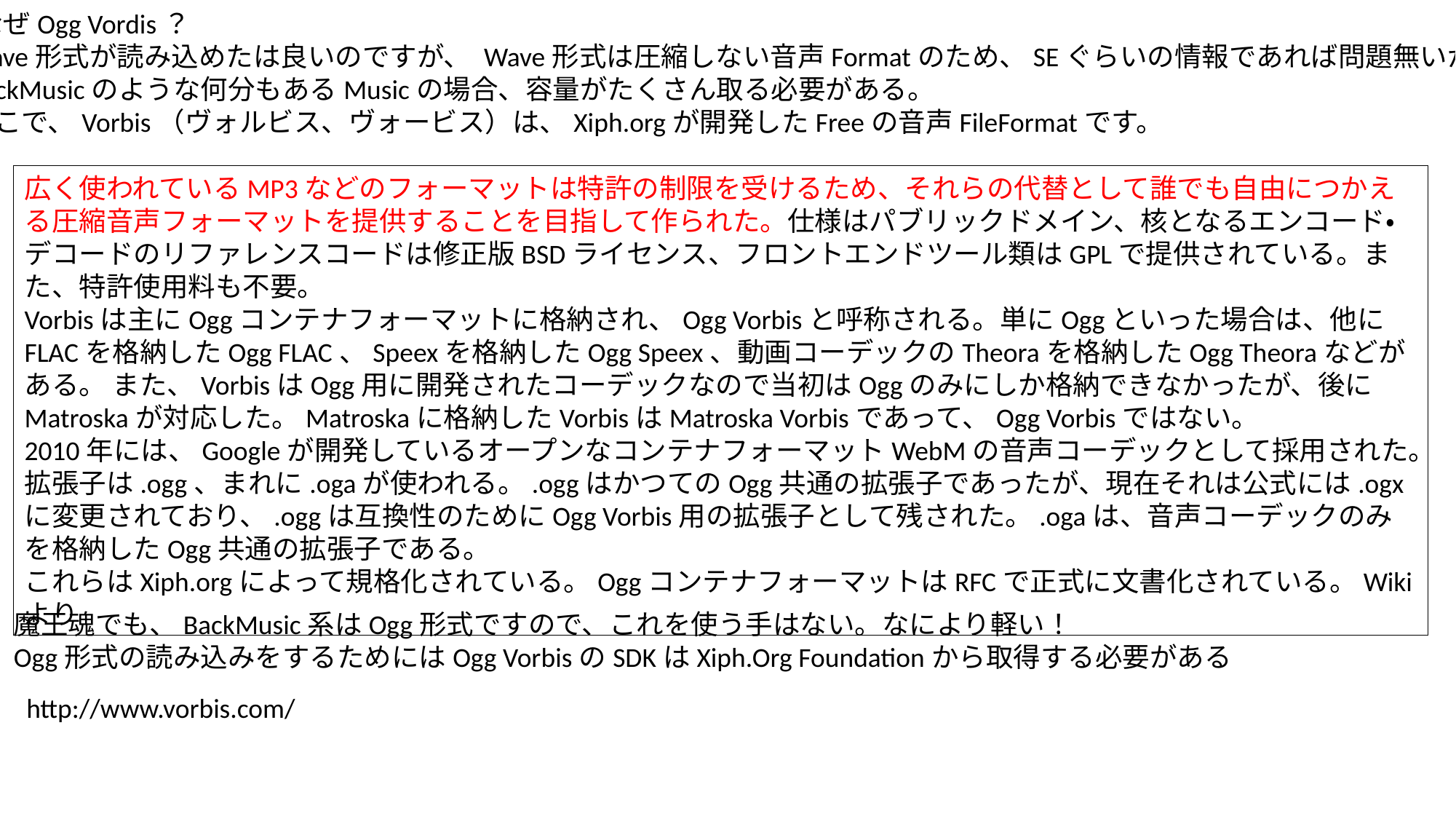

・なぜOgg Vordis？
Wave形式が読み込めたは良いのですが、 Wave形式は圧縮しない音声Formatのため、SEぐらいの情報であれば問題無いが
BackMusicのような何分もあるMusicの場合、容量がたくさん取る必要がある。
そこで、Vorbis（ヴォルビス、ヴォービス）は、Xiph.orgが開発したFreeの音声FileFormatです。
広く使われているMP3などのフォーマットは特許の制限を受けるため、それらの代替として誰でも自由につかえる圧縮音声フォーマットを提供することを目指して作られた。仕様はパブリックドメイン、核となるエンコード・デコードのリファレンスコードは修正版BSDライセンス、フロントエンドツール類はGPLで提供されている。また、特許使用料も不要。
Vorbisは主にOggコンテナフォーマットに格納され、Ogg Vorbisと呼称される。単にOggといった場合は、他にFLACを格納したOgg FLAC、Speexを格納したOgg Speex、動画コーデックのTheoraを格納したOgg Theoraなどがある。 また、VorbisはOgg用に開発されたコーデックなので当初はOggのみにしか格納できなかったが、後にMatroskaが対応した。Matroskaに格納したVorbisはMatroska Vorbisであって、Ogg Vorbisではない。
2010年には、Googleが開発しているオープンなコンテナフォーマットWebMの音声コーデックとして採用された。
拡張子は.ogg、まれに.ogaが使われる。.oggはかつてのOgg共通の拡張子であったが、現在それは公式には.ogxに変更されており、.oggは互換性のためにOgg Vorbis用の拡張子として残された。.ogaは、音声コーデックのみを格納したOgg共通の拡張子である。
これらはXiph.orgによって規格化されている。OggコンテナフォーマットはRFCで正式に文書化されている。Wikiより
魔王魂でも、BackMusic系はOgg形式ですので、これを使う手はない。なにより軽い！
Ogg形式の読み込みをするためにはOgg VorbisのSDKはXiph.Org Foundationから取得する必要がある
http://www.vorbis.com/